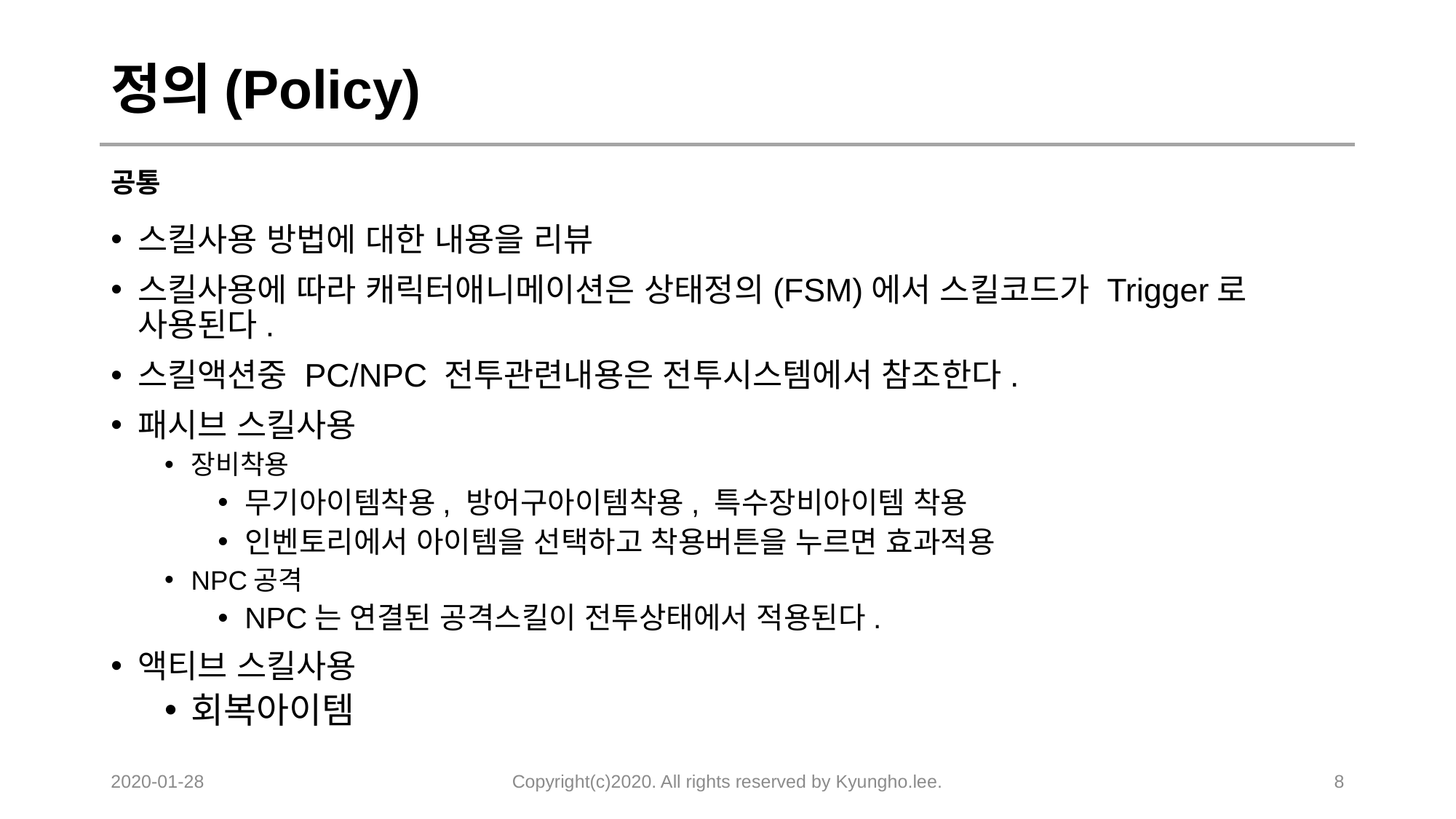

# 정의(Policy)
공통
스킬사용 방법에 대한 내용을 리뷰
스킬사용에 따라 캐릭터애니메이션은 상태정의(FSM)에서 스킬코드가 Trigger로 사용된다.
스킬액션중 PC/NPC 전투관련내용은 전투시스템에서 참조한다.
패시브 스킬사용
장비착용
무기아이템착용, 방어구아이템착용, 특수장비아이템 착용
인벤토리에서 아이템을 선택하고 착용버튼을 누르면 효과적용
NPC공격
NPC는 연결된 공격스킬이 전투상태에서 적용된다.
액티브 스킬사용
회복아이템

2020-01-28
Copyright(c)2020. All rights reserved by Kyungho.lee.
8